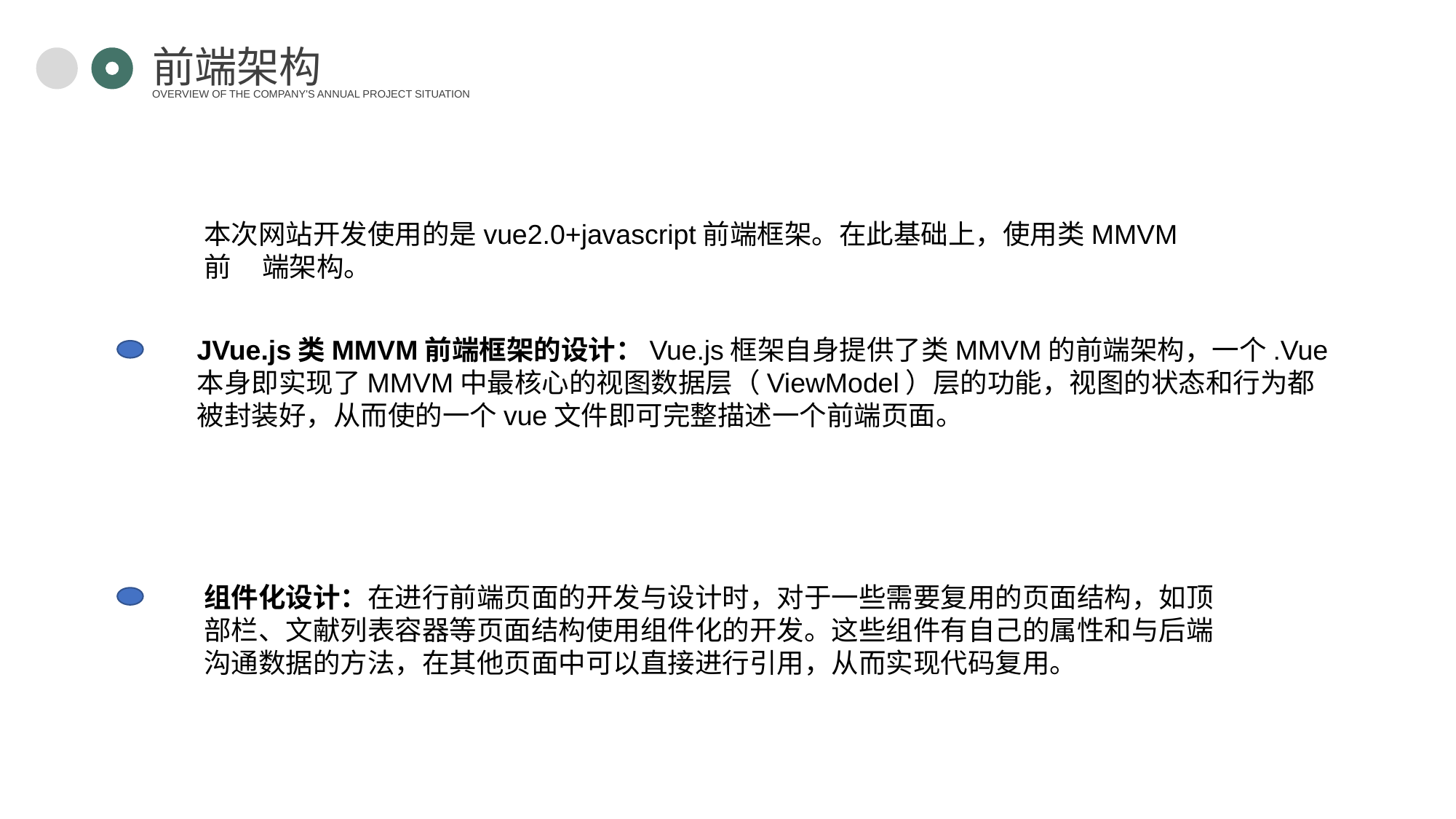

前端架构
OVERVIEW OF THE COMPANY'S ANNUAL PROJECT SITUATION

本次网站开发使用的是vue2.0+javascript前端框架。在此基础上，使用类MMVM前     端架构。
JVue.js类MMVM前端框架的设计：Vue.js框架自身提供了类MMVM的前端架构，一个.Vue本身即实现了MMVM中最核心的视图数据层（ViewModel）层的功能，视图的状态和行为都被封装好，从而使的一个vue文件即可完整描述一个前端页面。

组件化设计：在进行前端页面的开发与设计时，对于一些需要复用的页面结构，如顶部栏、文献列表容器等页面结构使用组件化的开发。这些组件有自己的属性和与后端沟通数据的方法，在其他页面中可以直接进行引用，从而实现代码复用。